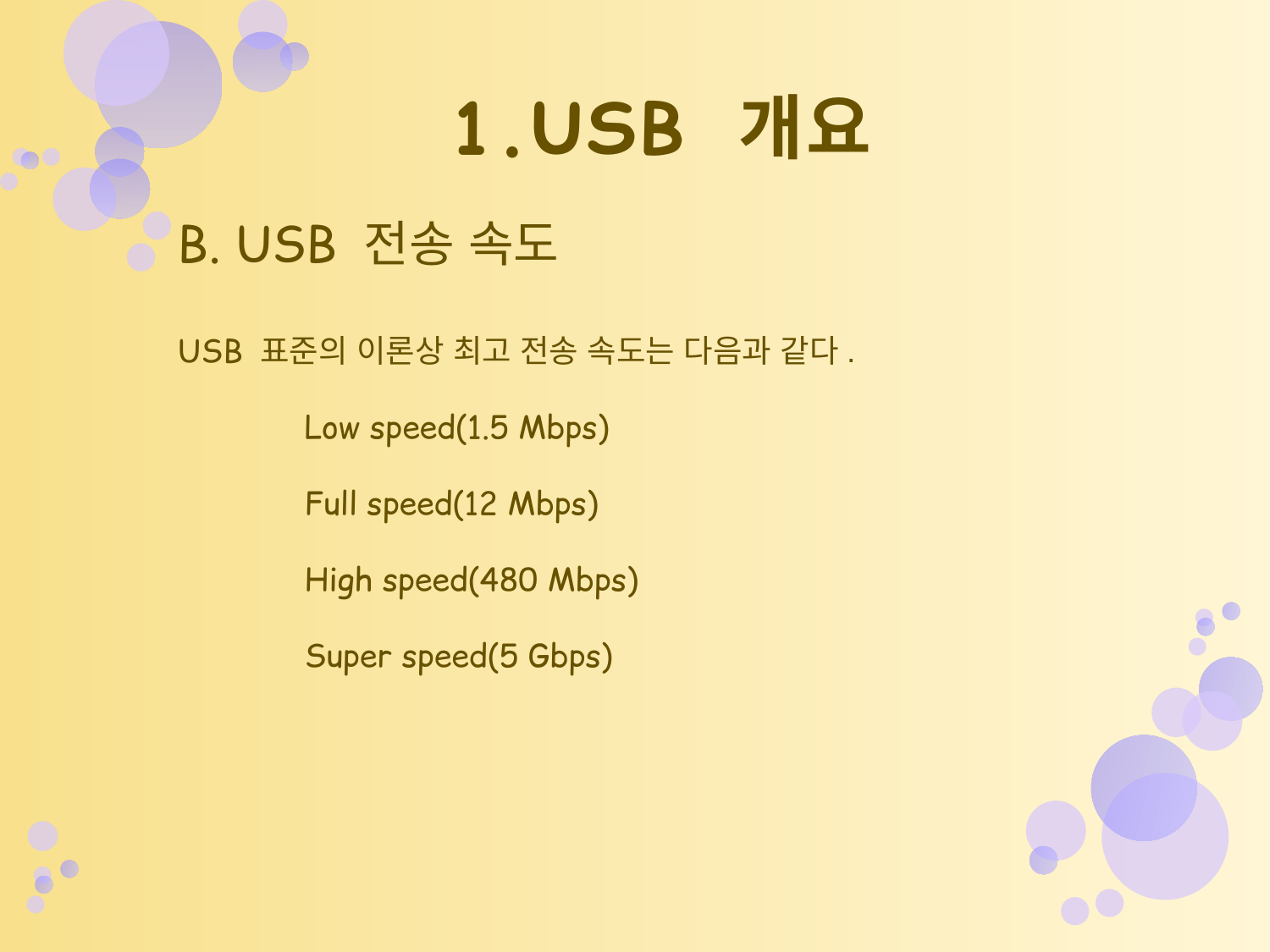

# 1.USB 개요
B. USB 전송 속도

USB 표준의 이론상 최고 전송 속도는 다음과 같다.

	Low speed(1.5 Mbps)

	Full speed(12 Mbps)

	High speed(480 Mbps)

	Super speed(5 Gbps)